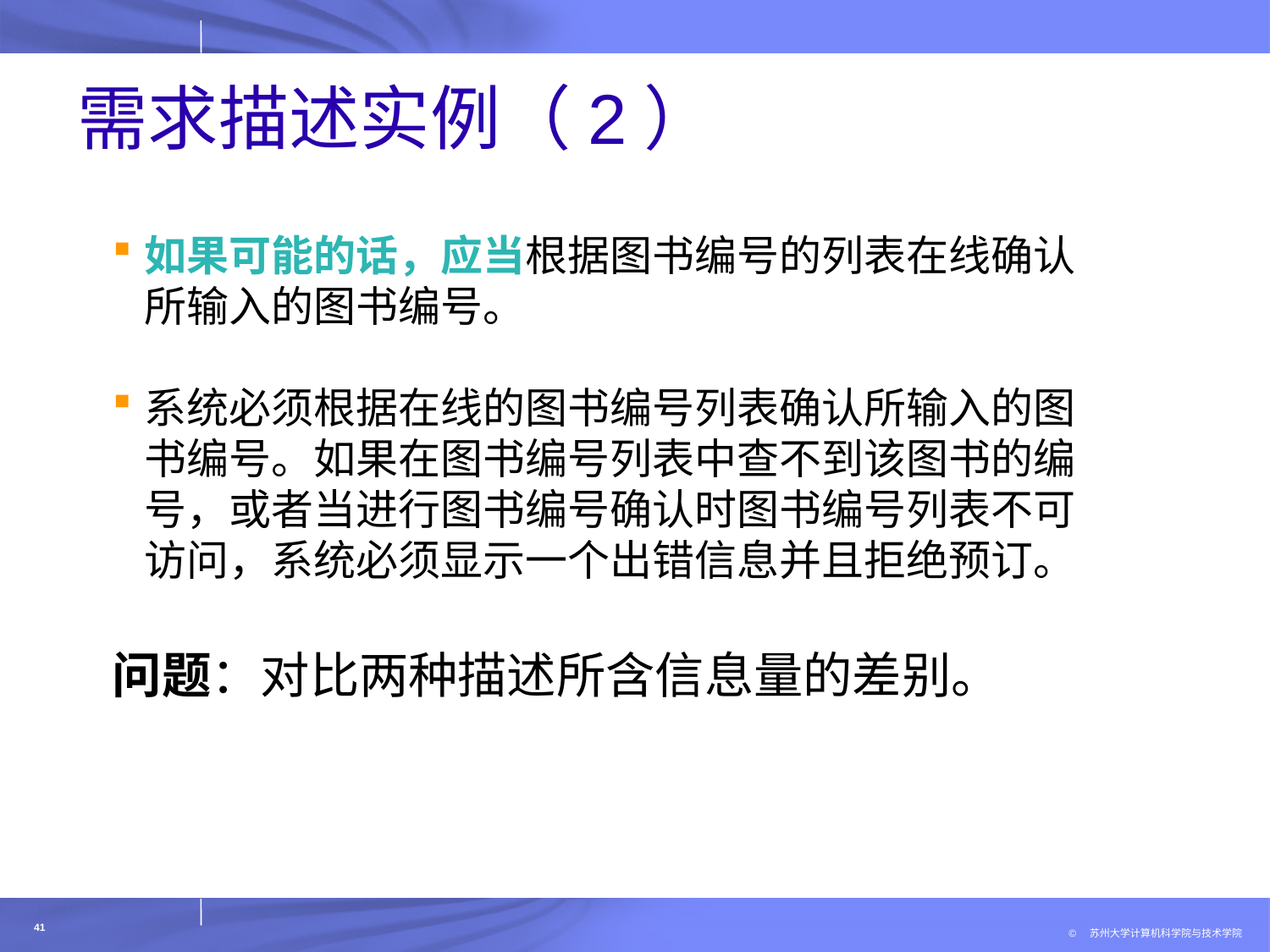

# 需求描述实例（2）
如果可能的话，应当根据图书编号的列表在线确认所输入的图书编号。

系统必须根据在线的图书编号列表确认所输入的图书编号。如果在图书编号列表中查不到该图书的编号，或者当进行图书编号确认时图书编号列表不可访问，系统必须显示一个出错信息并且拒绝预订。

问题：对比两种描述所含信息量的差别。
41